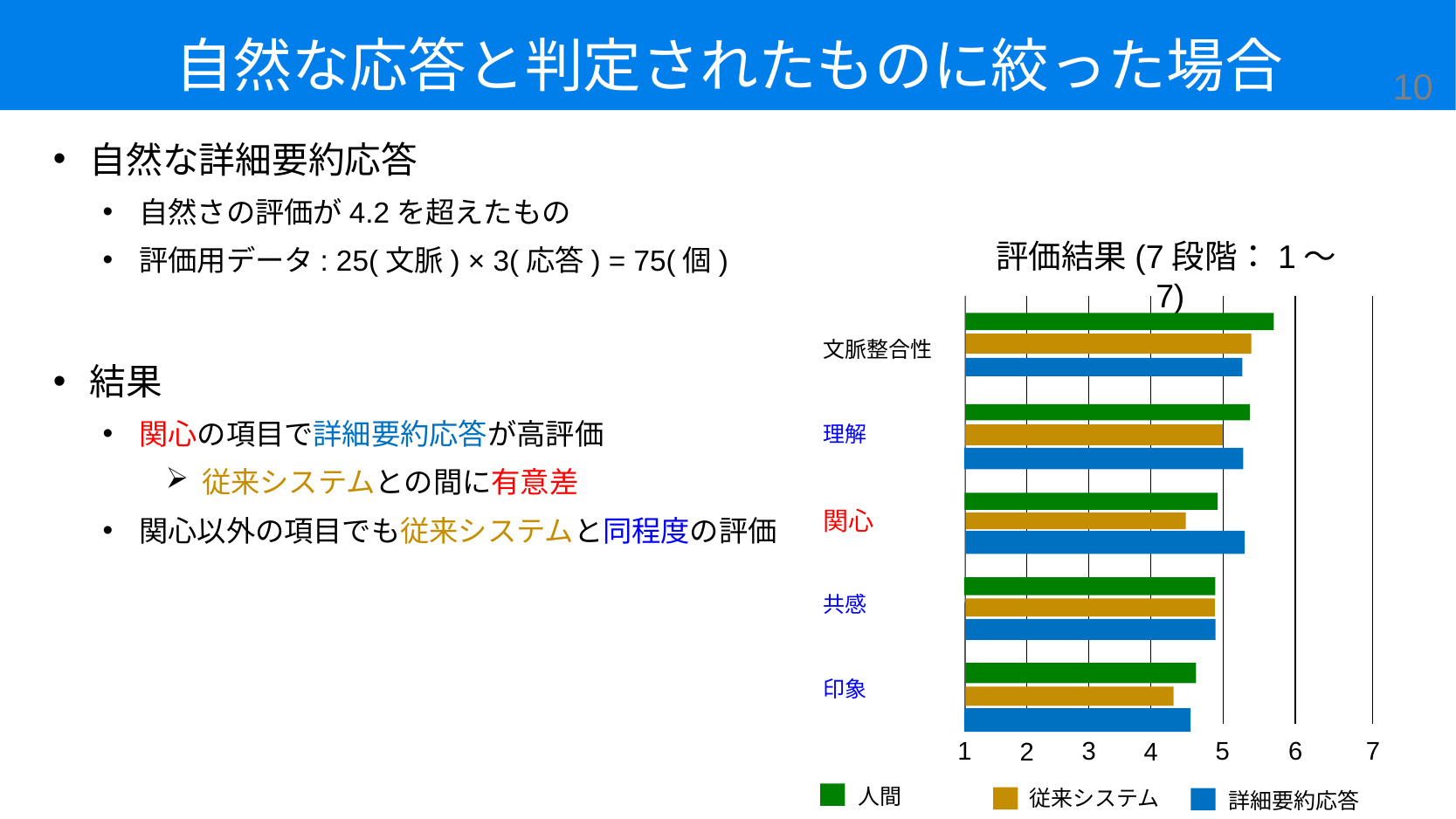

# 自然な応答と判定されたものに絞った場合
10
自然な詳細要約応答
自然さの評価が4.2を超えたもの
評価用データ: 25(文脈) × 3(応答) = 75(個)

結果
関心の項目で詳細要約応答が高評価
従来システムとの間に有意差
関心以外の項目でも従来システムと同程度の評価

評価結果(7段階：1〜7)

文脈整合性

理解

関心

共感

印象

7
6
3
1
5
2
4
人間
従来システム
詳細要約応答